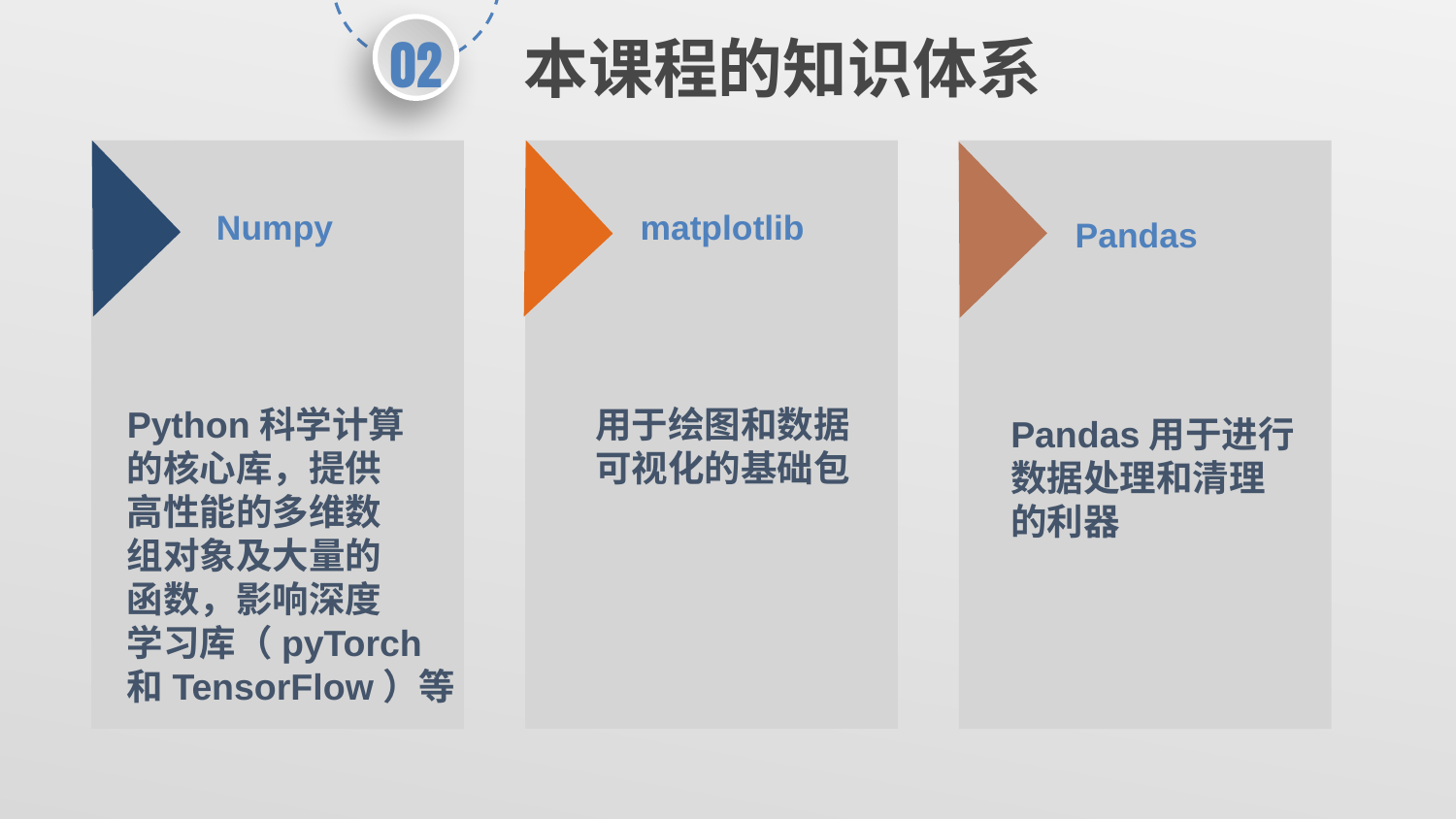

02
本课程的知识体系

Numpy
matplotlib
Pandas
Python科学计算
的核心库，提供
高性能的多维数
组对象及大量的
函数，影响深度
学习库（pyTorch
和TensorFlow）等
用于绘图和数据
可视化的基础包
Pandas用于进行
数据处理和清理
的利器